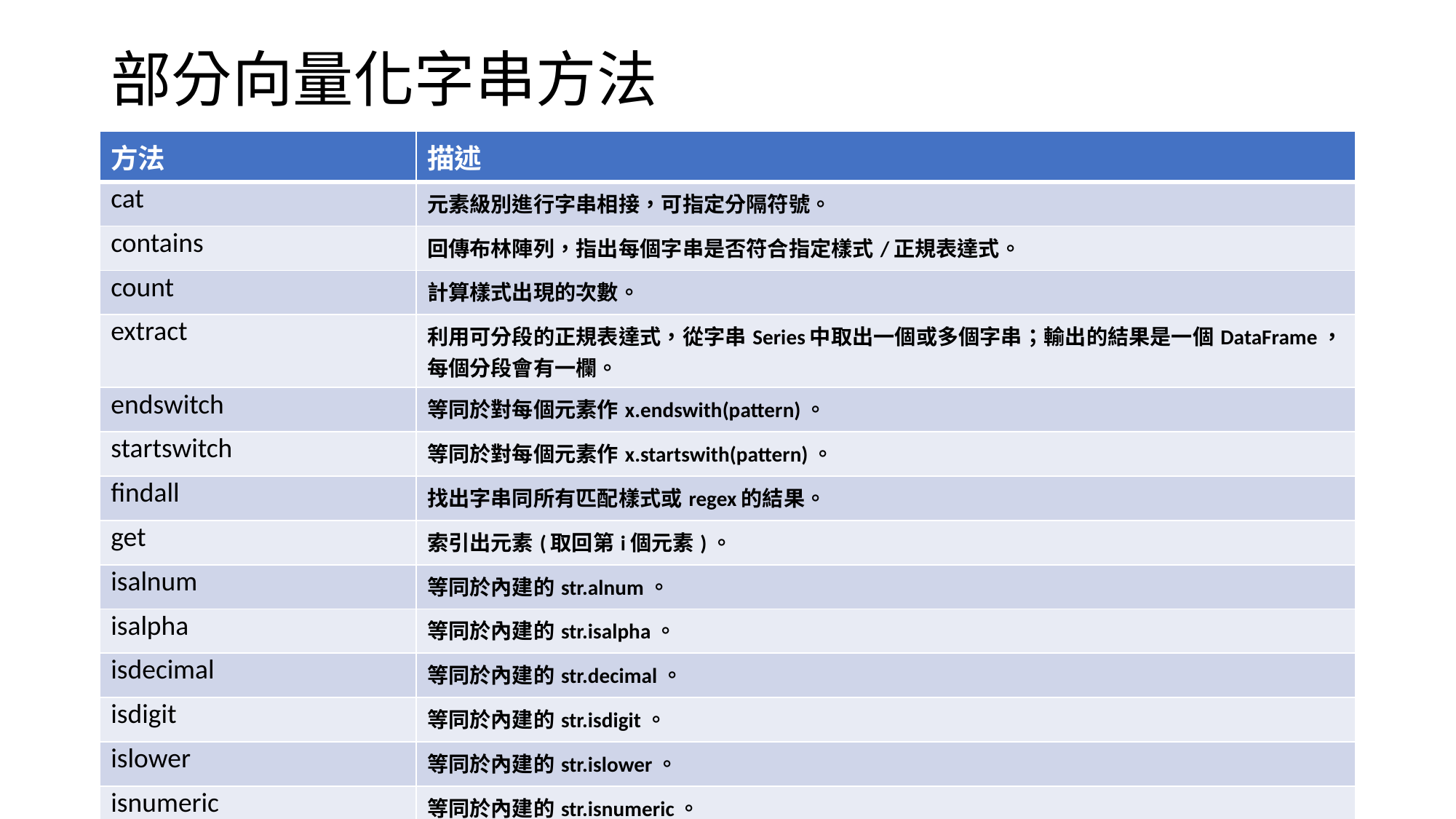

# 部分向量化字串方法
| 方法 | 描述 |
| --- | --- |
| cat | 元素級別進行字串相接，可指定分隔符號。 |
| contains | 回傳布林陣列，指出每個字串是否符合指定樣式/正規表達式。 |
| count | 計算樣式出現的次數。 |
| extract | 利用可分段的正規表達式，從字串Series中取出一個或多個字串；輸出的結果是一個DataFrame，每個分段會有一欄。 |
| endswitch | 等同於對每個元素作x.endswith(pattern)。 |
| startswitch | 等同於對每個元素作x.startswith(pattern)。 |
| findall | 找出字串同所有匹配樣式或regex的結果。 |
| get | 索引出元素(取回第i個元素)。 |
| isalnum | 等同於內建的str.alnum。 |
| isalpha | 等同於內建的str.isalpha。 |
| isdecimal | 等同於內建的str.decimal。 |
| isdigit | 等同於內建的str.isdigit。 |
| islower | 等同於內建的str.islower。 |
| isnumeric | 等同於內建的str.isnumeric。 |